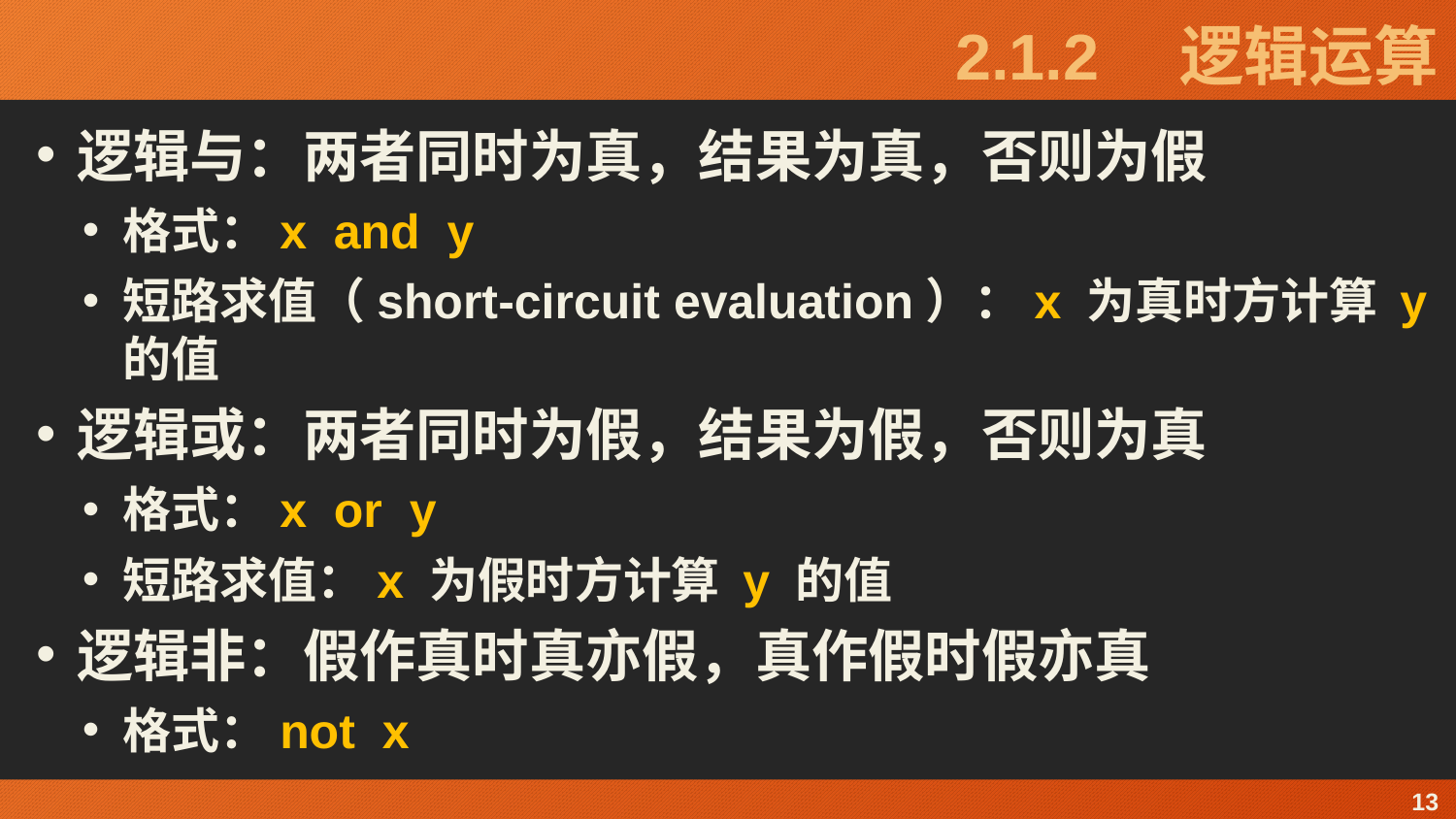

# 2.1.2　逻辑运算
逻辑与：两者同时为真，结果为真，否则为假
格式：x  and  y
短路求值（short-circuit evaluation）：x 为真时方计算 y 的值
逻辑或：两者同时为假，结果为假，否则为真
格式：x  or  y
短路求值：x 为假时方计算 y 的值
逻辑非：假作真时真亦假，真作假时假亦真
格式：not  x
13